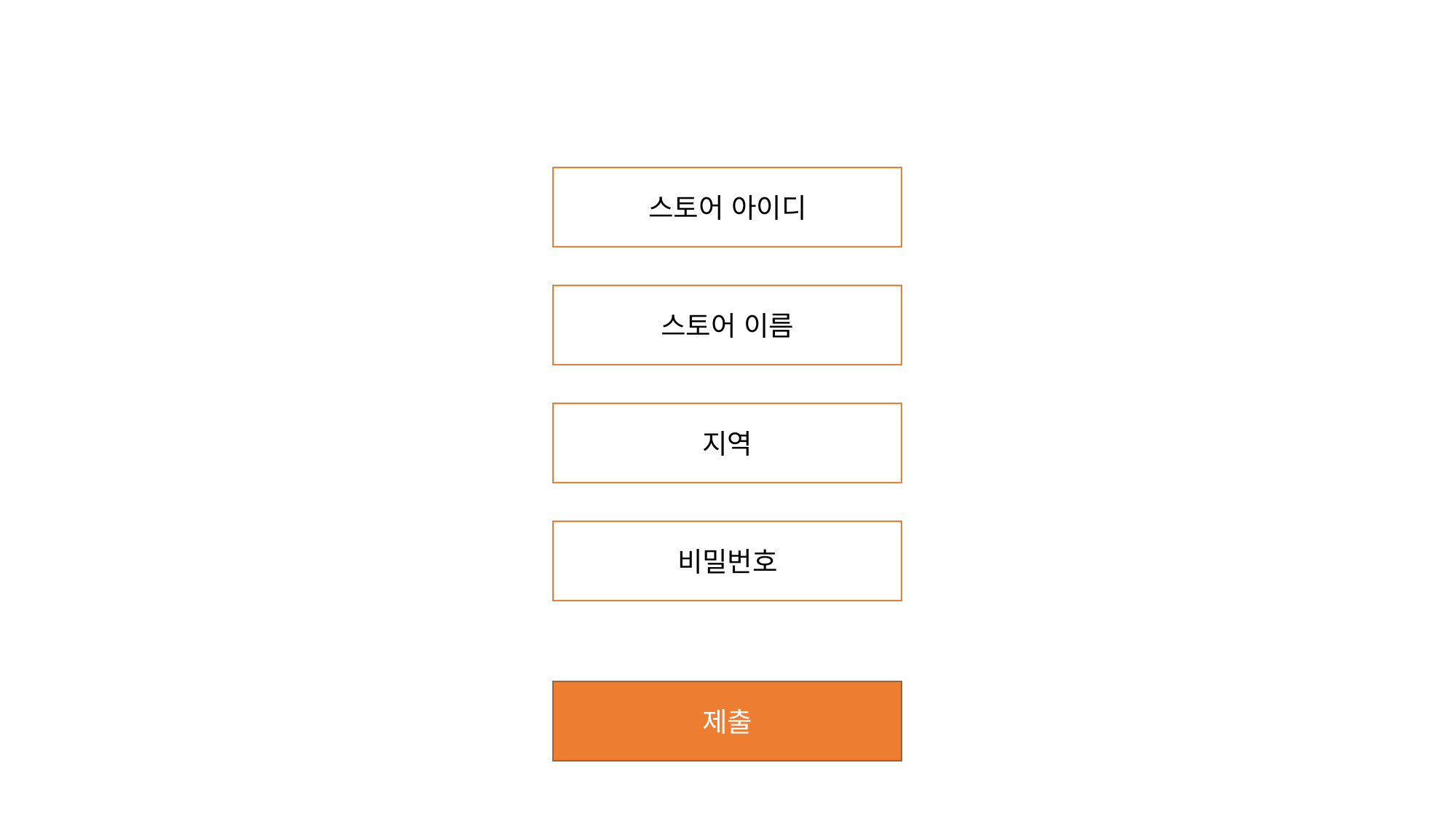

스토어 아이디
스토어 이름
지역
비밀번호
제출